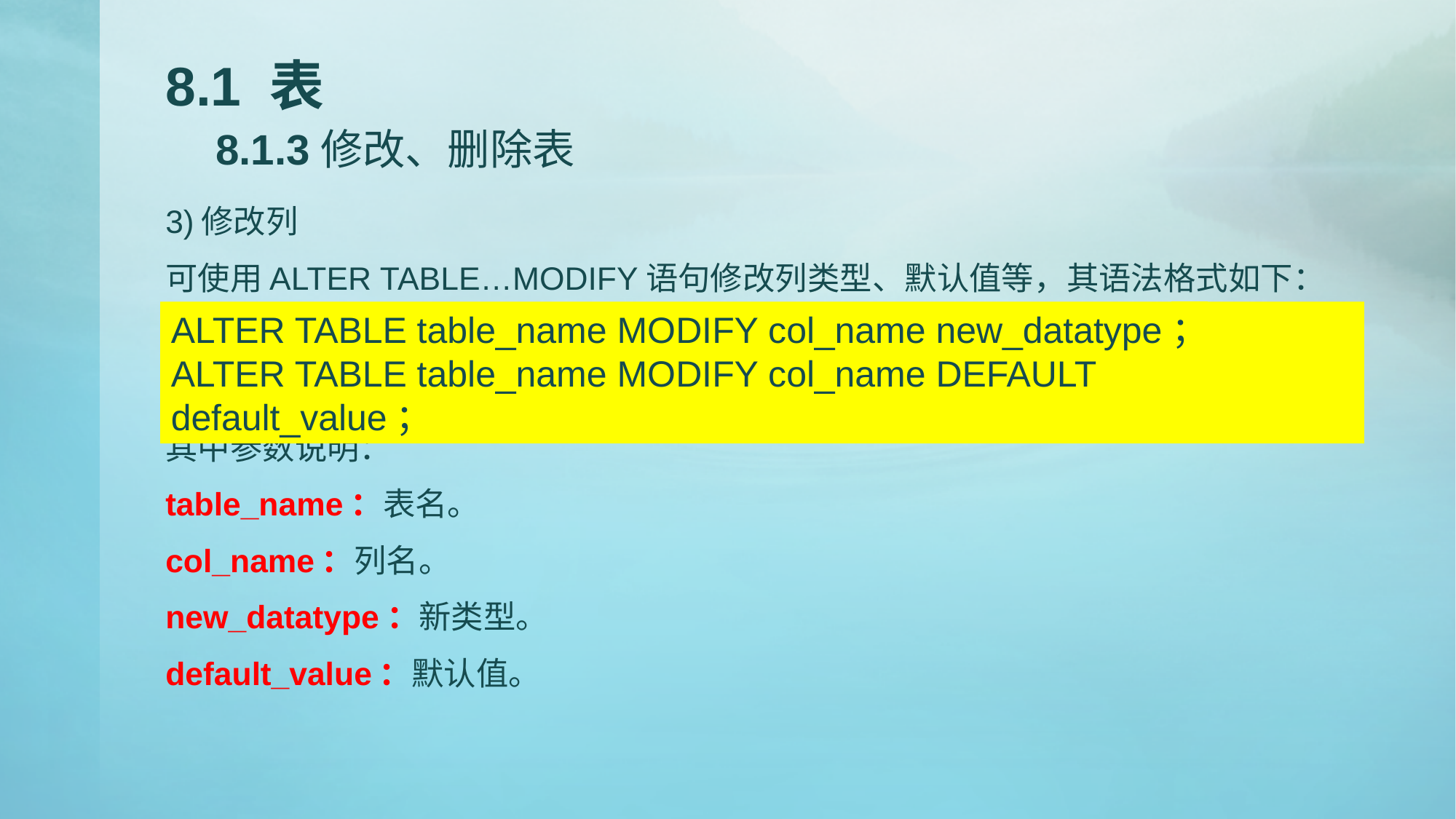

# 8.1 表 8.1.3修改、删除表
3)修改列
可使用ALTER TABLE…MODIFY语句修改列类型、默认值等，其语法格式如下：

其中参数说明：
table_name：表名。
col_name：列名。
new_datatype：新类型。
default_value：默认值。

ALTER TABLE table_name MODIFY col_name new_datatype；
ALTER TABLE table_name MODIFY col_name DEFAULT default_value；